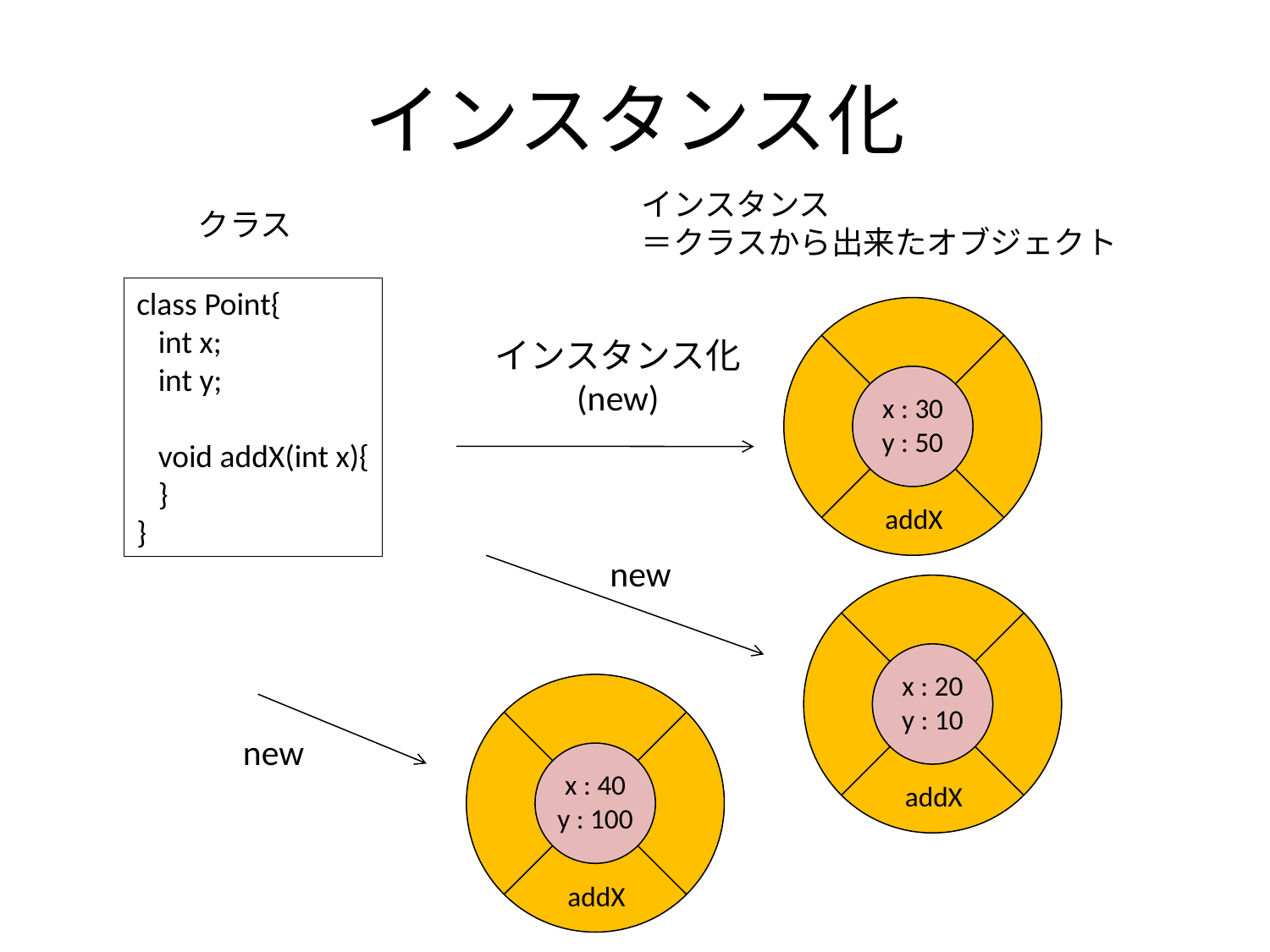

# インスタンス化
インスタンス
＝クラスから出来たオブジェクト
クラス
class Point{
   int x;
   int y;

   void addX(int x){
   }
}

x : 30
y : 50
addX
インスタンス化
(new)
new

x : 20
y : 10
addX

x : 40
y : 100
addX
new